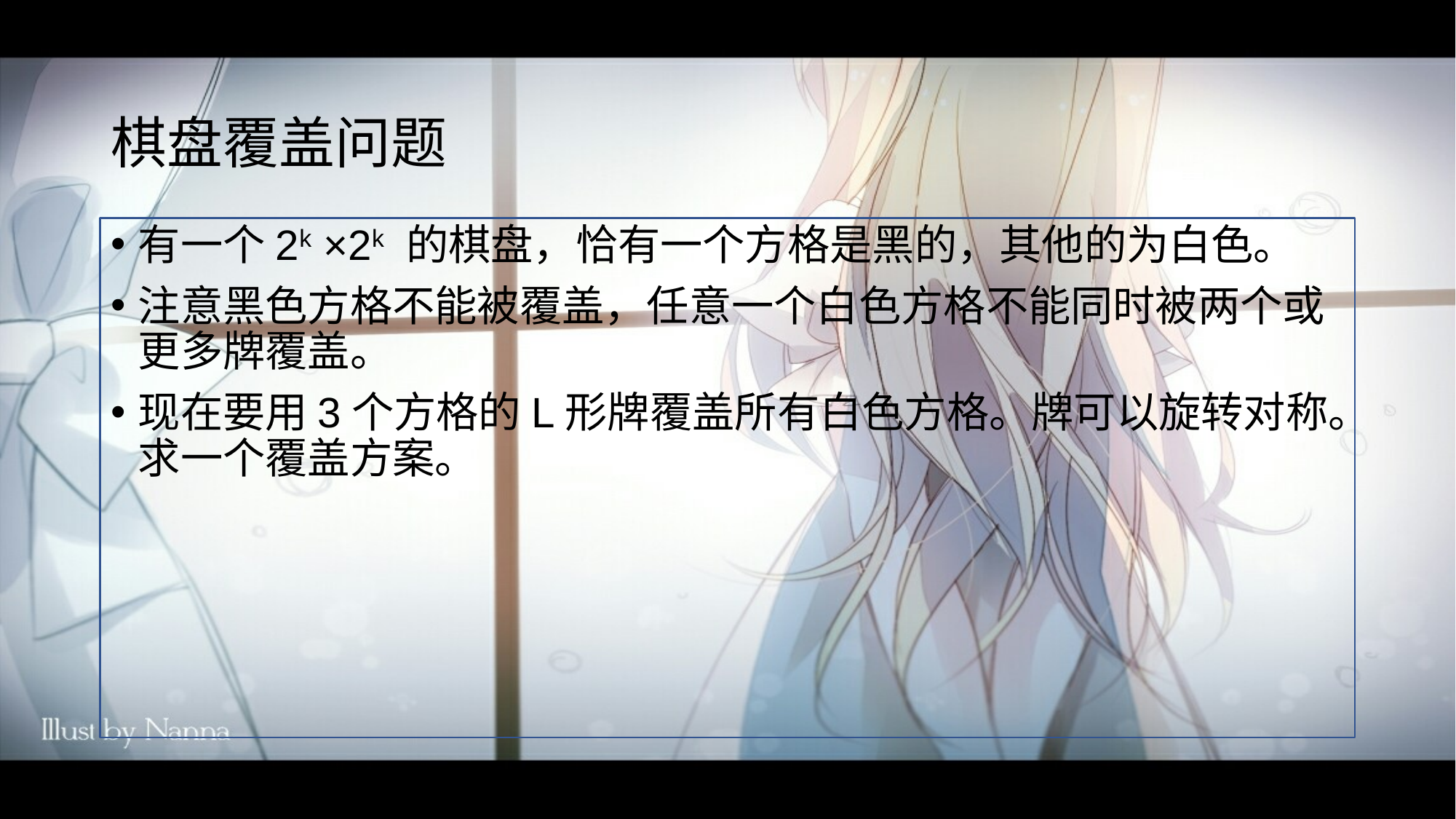

# 棋盘覆盖问题
有一个2k ×2k 的棋盘，恰有一个方格是黑的，其他的为白色。
注意黑色方格不能被覆盖，任意一个白色方格不能同时被两个或更多牌覆盖。
现在要用3个方格的L形牌覆盖所有白色方格。牌可以旋转对称。求一个覆盖方案。